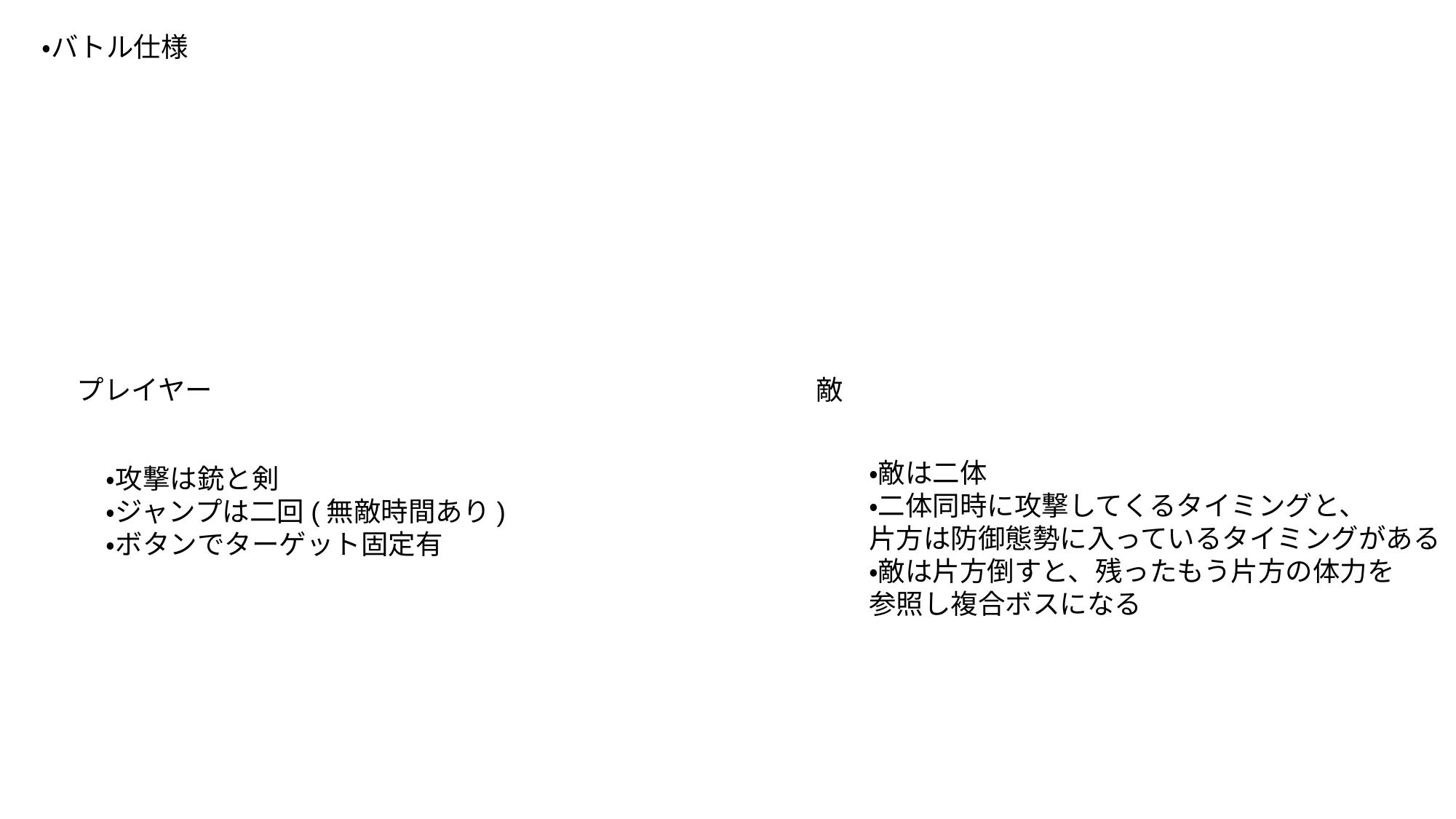

・バトル仕様
プレイヤー
敵
・敵は二体
・二体同時に攻撃してくるタイミングと、
片方は防御態勢に入っているタイミングがある
・敵は片方倒すと、残ったもう片方の体力を
参照し複合ボスになる

・攻撃は銃と剣
・ジャンプは二回(無敵時間あり)
・ボタンでターゲット固定有